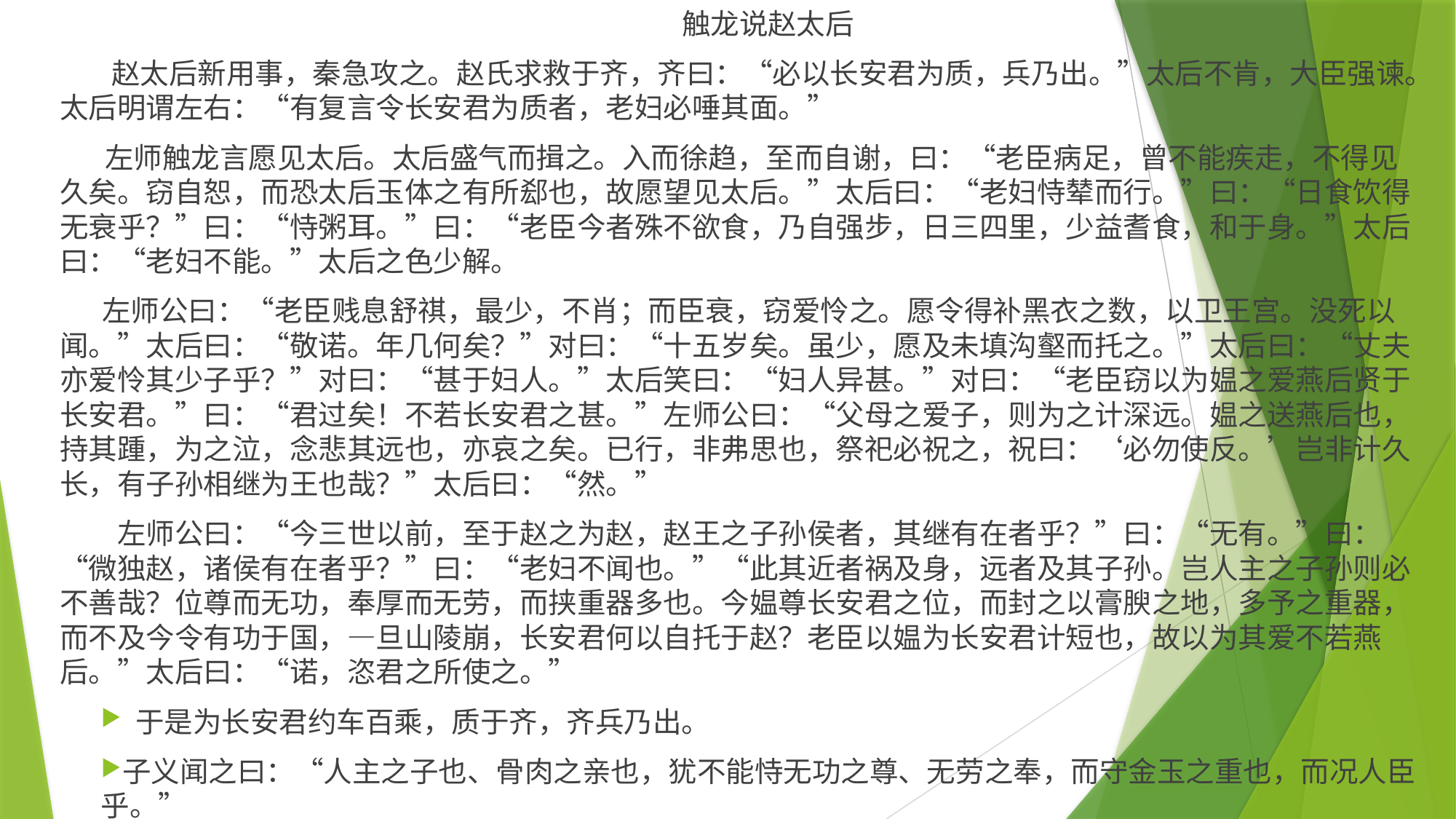

触龙说赵太后
       赵太后新用事，秦急攻之。赵氏求救于齐，齐曰：“必以长安君为质，兵乃出。”太后不肯，大臣强谏。太后明谓左右：“有复言令长安君为质者，老妇必唾其面。”
      左师触龙言愿见太后。太后盛气而揖之。入而徐趋，至而自谢，曰：“老臣病足，曾不能疾走，不得见久矣。窃自恕，而恐太后玉体之有所郄也，故愿望见太后。”太后曰：“老妇恃辇而行。”曰：“日食饮得无衰乎？”曰：“恃粥耳。”曰：“老臣今者殊不欲食，乃自强步，日三四里，少益耆食，和于身。”太后曰：“老妇不能。”太后之色少解。
 　左师公曰：“老臣贱息舒祺，最少，不肖；而臣衰，窃爱怜之。愿令得补黑衣之数，以卫王宫。没死以闻。”太后曰：“敬诺。年几何矣？”对曰：“十五岁矣。虽少，愿及未填沟壑而托之。”太后曰：“丈夫亦爱怜其少子乎？”对曰：“甚于妇人。”太后笑曰：“妇人异甚。”对曰：“老臣窃以为媪之爱燕后贤于长安君。”曰：“君过矣！不若长安君之甚。”左师公曰：“父母之爱子，则为之计深远。媪之送燕后也，持其踵，为之泣，念悲其远也，亦哀之矣。已行，非弗思也，祭祀必祝之，祝曰：‘必勿使反。’岂非计久长，有子孙相继为王也哉？”太后曰：“然。”
　　左师公曰：“今三世以前，至于赵之为赵，赵王之子孙侯者，其继有在者乎？”曰：“无有。”曰：“微独赵，诸侯有在者乎？”曰：“老妇不闻也。”“此其近者祸及身，远者及其子孙。岂人主之子孙则必不善哉？位尊而无功，奉厚而无劳，而挟重器多也。今媪尊长安君之位，而封之以膏腴之地，多予之重器，而不及今令有功于国，—旦山陵崩，长安君何以自托于赵？老臣以媪为长安君计短也，故以为其爱不若燕后。”太后曰：“诺，恣君之所使之。”
 于是为长安君约车百乘，质于齐，齐兵乃出。
子义闻之曰：“人主之子也、骨肉之亲也，犹不能恃无功之尊、无劳之奉，而守金玉之重也，而况人臣乎。”